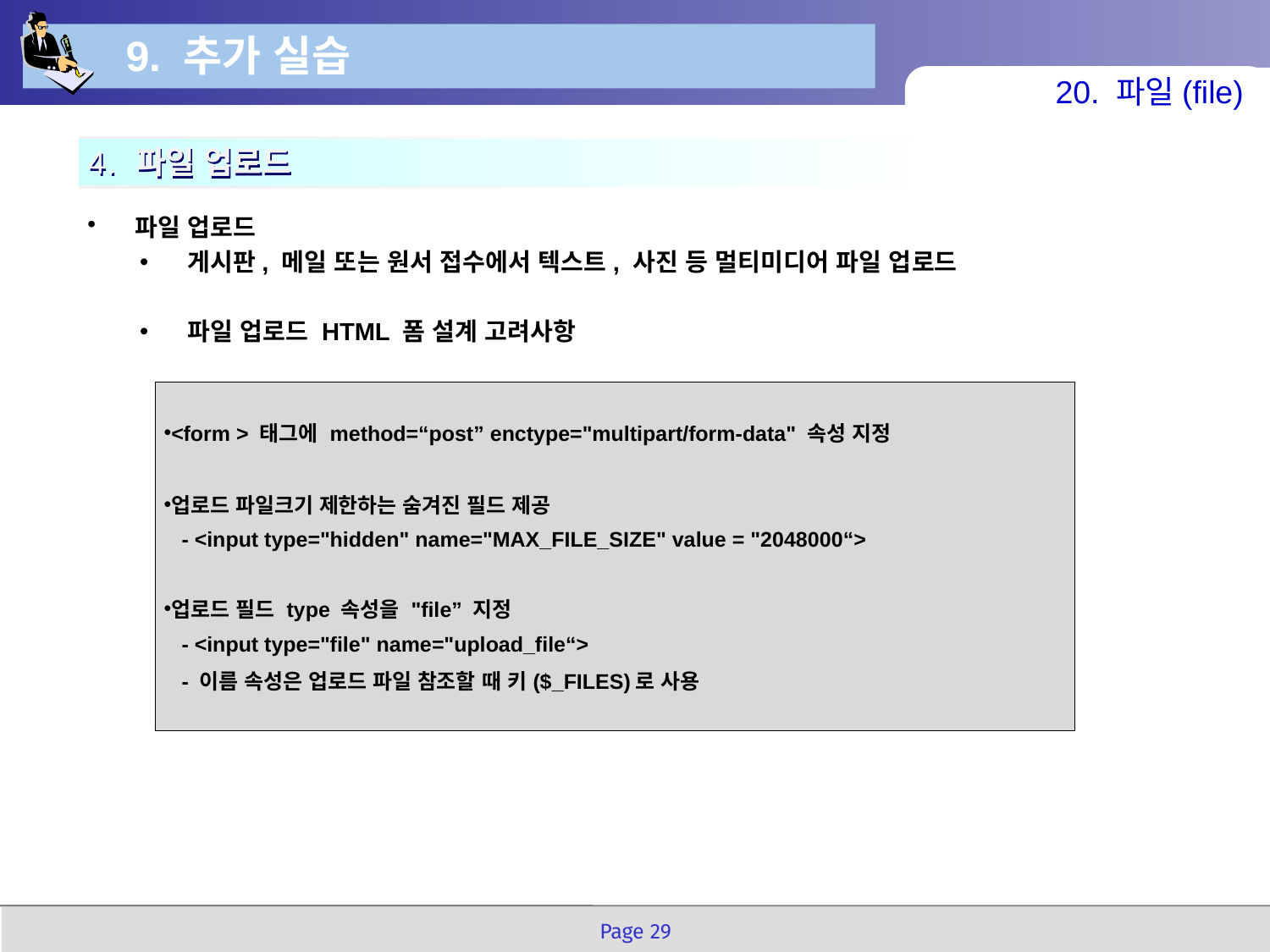

9. 추가 실습
20. 파일(file)
 4. 파일 업로드

파일 업로드
게시판, 메일 또는 원서 접수에서 텍스트, 사진 등 멀티미디어 파일 업로드

파일 업로드 HTML 폼 설계 고려사항

| <form > 태그에 method=“post” enctype="multipart/form-data" 속성 지정 업로드 파일크기 제한하는 숨겨진 필드 제공 - <input type="hidden" name="MAX\_FILE\_SIZE" value = "2048000“> 업로드 필드 type 속성을 "file” 지정 - <input type="file" name="upload\_file“> - 이름 속성은 업로드 파일 참조할 때 키($\_FILES)로 사용 |
| --- |
Page 29